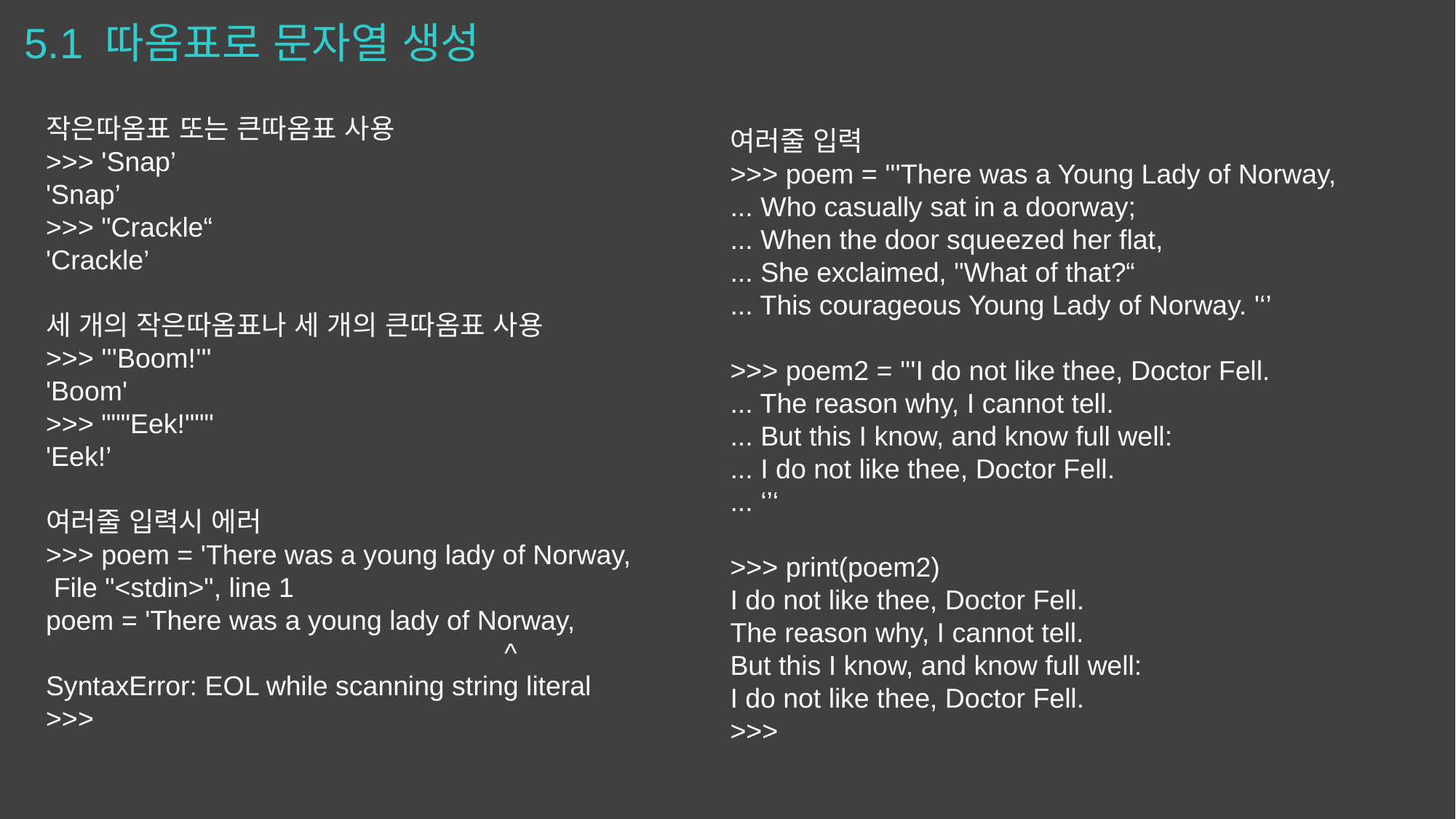

# 5.1 따옴표로 문자열 생성
작은따옴표 또는 큰따옴표 사용
>>> 'Snap’
'Snap’
>>> "Crackle“
'Crackle’

세 개의 작은따옴표나 세 개의 큰따옴표 사용
>>> '''Boom!'''
'Boom'
>>> """Eek!"""
'Eek!’

여러줄 입력시 에러
>>> poem = 'There was a young lady of Norway,
 File "<stdin>", line 1
poem = 'There was a young lady of Norway,
                                                            ^
SyntaxError: EOL while scanning string literal
>>>
여러줄 입력
>>> poem = '''There was a Young Lady of Norway,
... Who casually sat in a doorway;
... When the door squeezed her flat,
... She exclaimed, "What of that?“
... This courageous Young Lady of Norway. '‘’

>>> poem2 = '''I do not like thee, Doctor Fell.
... The reason why, I cannot tell.
... But this I know, and know full well:
... I do not like thee, Doctor Fell.
... ‘’‘

>>> print(poem2)
I do not like thee, Doctor Fell.
The reason why, I cannot tell.
But this I know, and know full well:
I do not like thee, Doctor Fell.
>>>